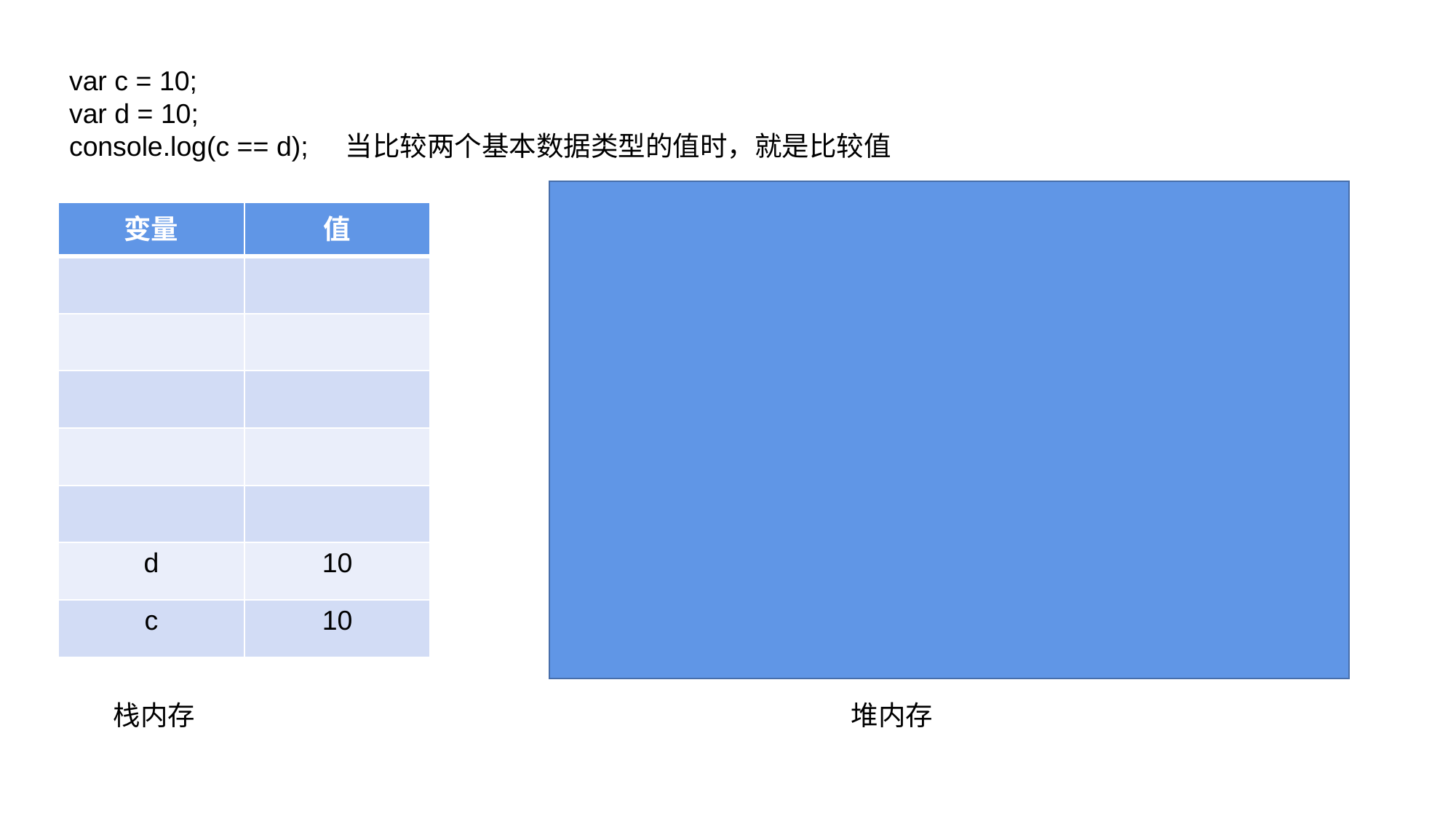

var c = 10;
var d = 10;
console.log(c == d);    当比较两个基本数据类型的值时，就是比较值

| 变量 | 值 |
| --- | --- |
|  |  |
|  |  |
|  |  |
|  |  |
|  |  |
| d | 10 |
| c | 10 |
栈内存
堆内存